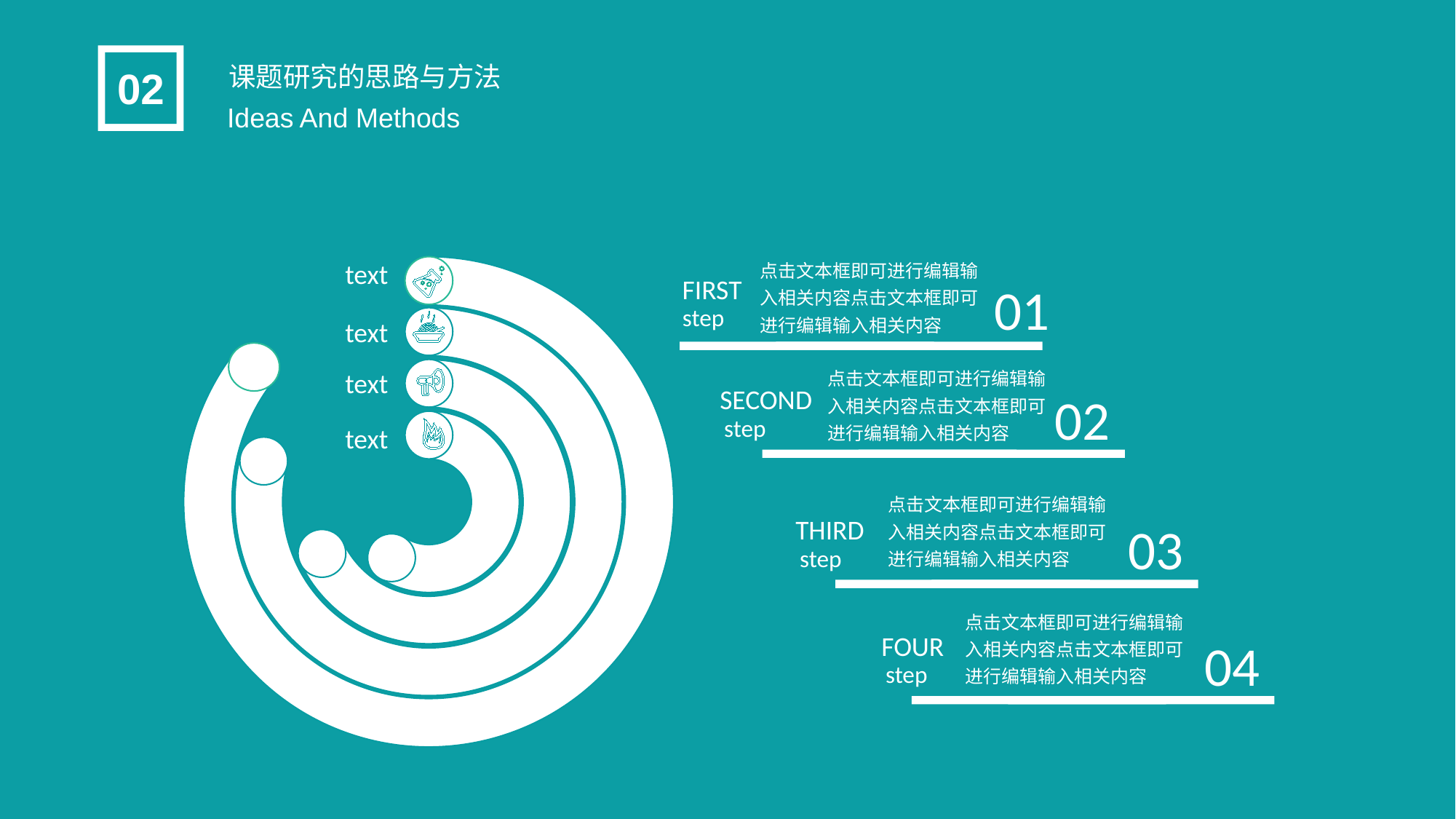

课题研究的思路与方法

02
Ideas And Methods
点击文本框即可进行编辑输入相关内容点击文本框即可进行编辑输入相关内容
text

FIRST
step
01

text

点击文本框即可进行编辑输入相关内容点击文本框即可进行编辑输入相关内容

text
SECOND
step
02

text

点击文本框即可进行编辑输入相关内容点击文本框即可进行编辑输入相关内容
THIRD
step
03

点击文本框即可进行编辑输入相关内容点击文本框即可进行编辑输入相关内容
FOUR
step
04